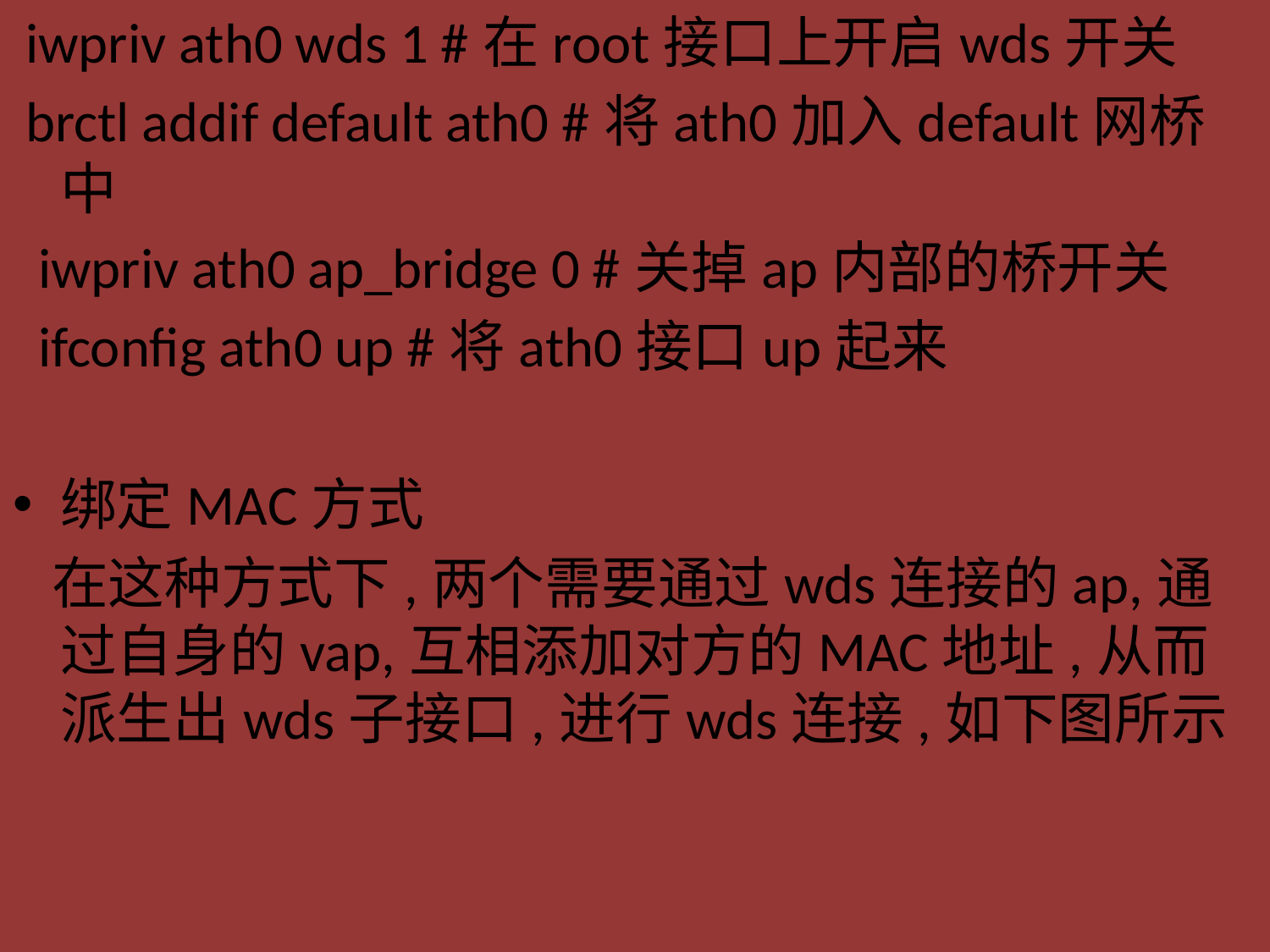

iwpriv ath0 wds 1 #在root接口上开启wds开关
 brctl addif default ath0 #将ath0加入default网桥中
  iwpriv ath0 ap_bridge 0 #关掉ap内部的桥开关
  ifconfig ath0 up #将ath0接口up起来

绑定MAC方式
  在这种方式下,两个需要通过wds连接的ap,通过自身的vap,互相添加对方的MAC地址,从而派生出wds子接口,进行wds连接,如下图所示